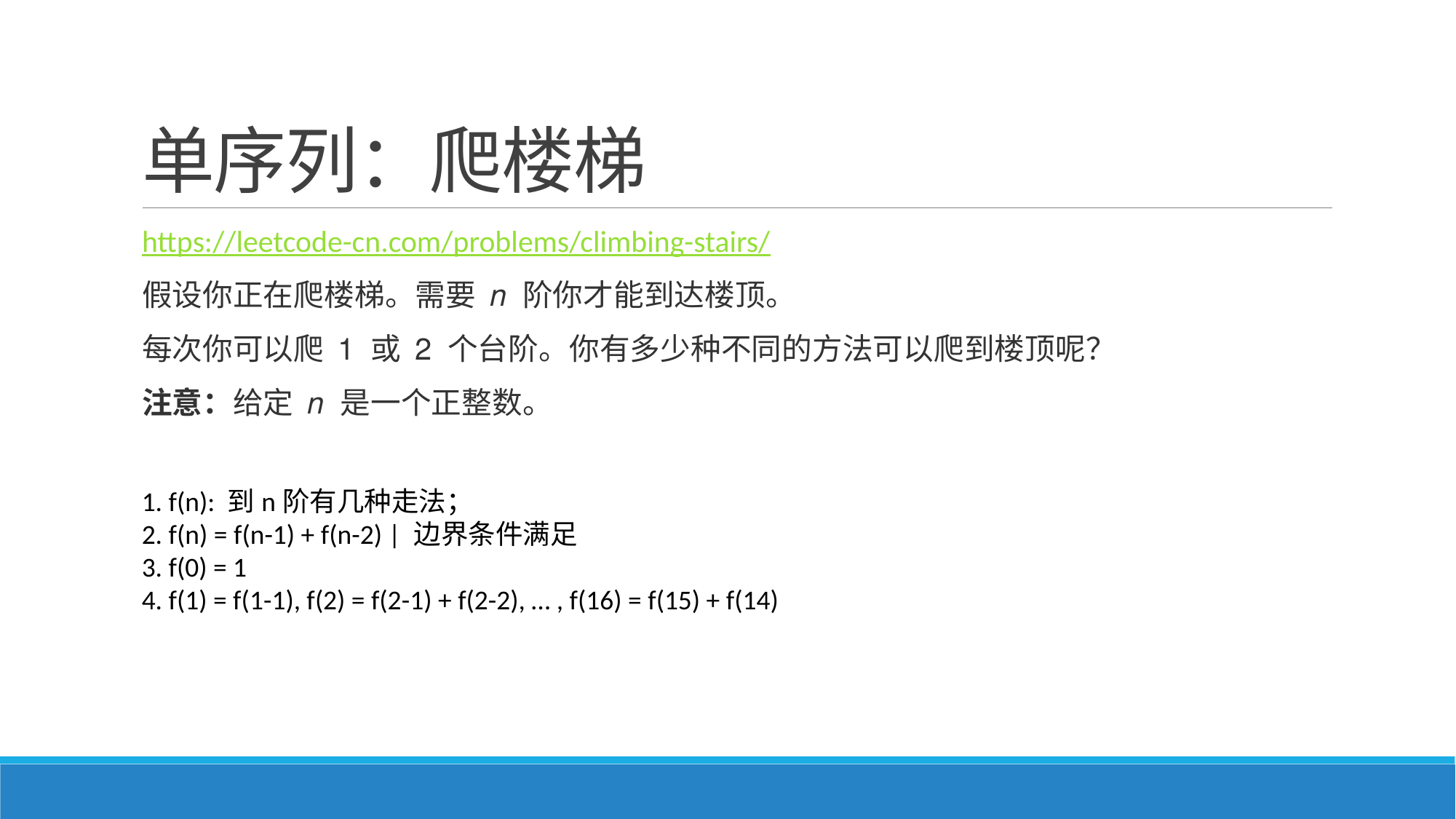

# 单序列：爬楼梯
https://leetcode-cn.com/problems/climbing-stairs/
假设你正在爬楼梯。需要 n 阶你才能到达楼顶。
每次你可以爬 1 或 2 个台阶。你有多少种不同的方法可以爬到楼顶呢？
注意：给定 n 是一个正整数。

1. f(n): 到n阶有几种走法；
2. f(n) = f(n-1) + f(n-2) | 边界条件满足
3. f(0) = 1
4. f(1) = f(1-1), f(2) = f(2-1) + f(2-2), … , f(16) = f(15) + f(14)